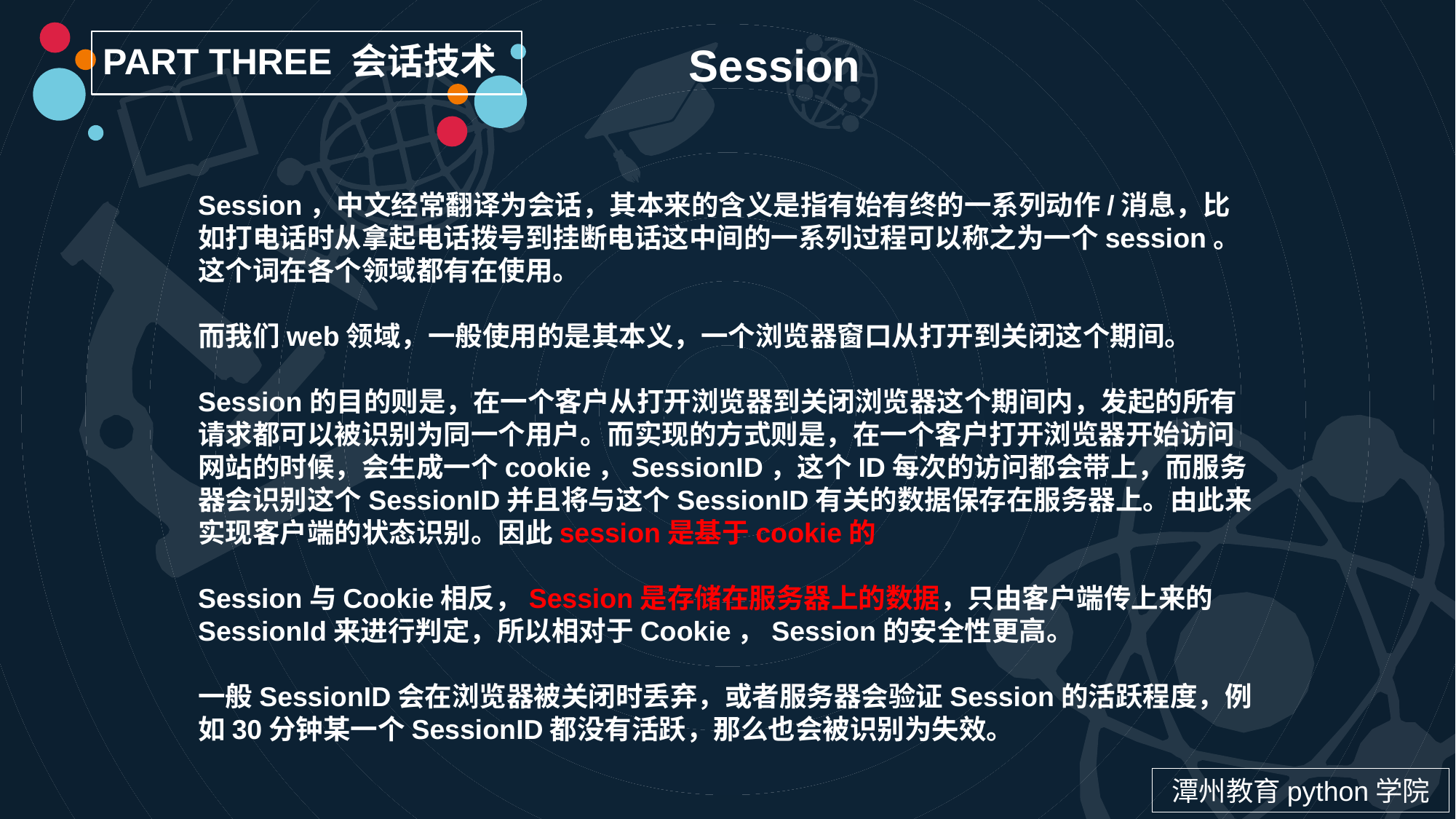

Session
PART THREE 会话技术
Session，中文经常翻译为会话，其本来的含义是指有始有终的一系列动作/消息，比如打电话时从拿起电话拨号到挂断电话这中间的一系列过程可以称之为一个session。这个词在各个领域都有在使用。

而我们web领域，一般使用的是其本义，一个浏览器窗口从打开到关闭这个期间。

Session的目的则是，在一个客户从打开浏览器到关闭浏览器这个期间内，发起的所有请求都可以被识别为同一个用户。而实现的方式则是，在一个客户打开浏览器开始访问网站的时候，会生成一个cookie，SessionID，这个ID每次的访问都会带上，而服务器会识别这个SessionID并且将与这个SessionID有关的数据保存在服务器上。由此来实现客户端的状态识别。因此session是基于cookie的

Session与Cookie相反，Session是存储在服务器上的数据，只由客户端传上来的SessionId来进行判定，所以相对于Cookie，Session的安全性更高。

一般SessionID会在浏览器被关闭时丢弃，或者服务器会验证Session的活跃程度，例如30分钟某一个SessionID都没有活跃，那么也会被识别为失效。
潭州教育python学院